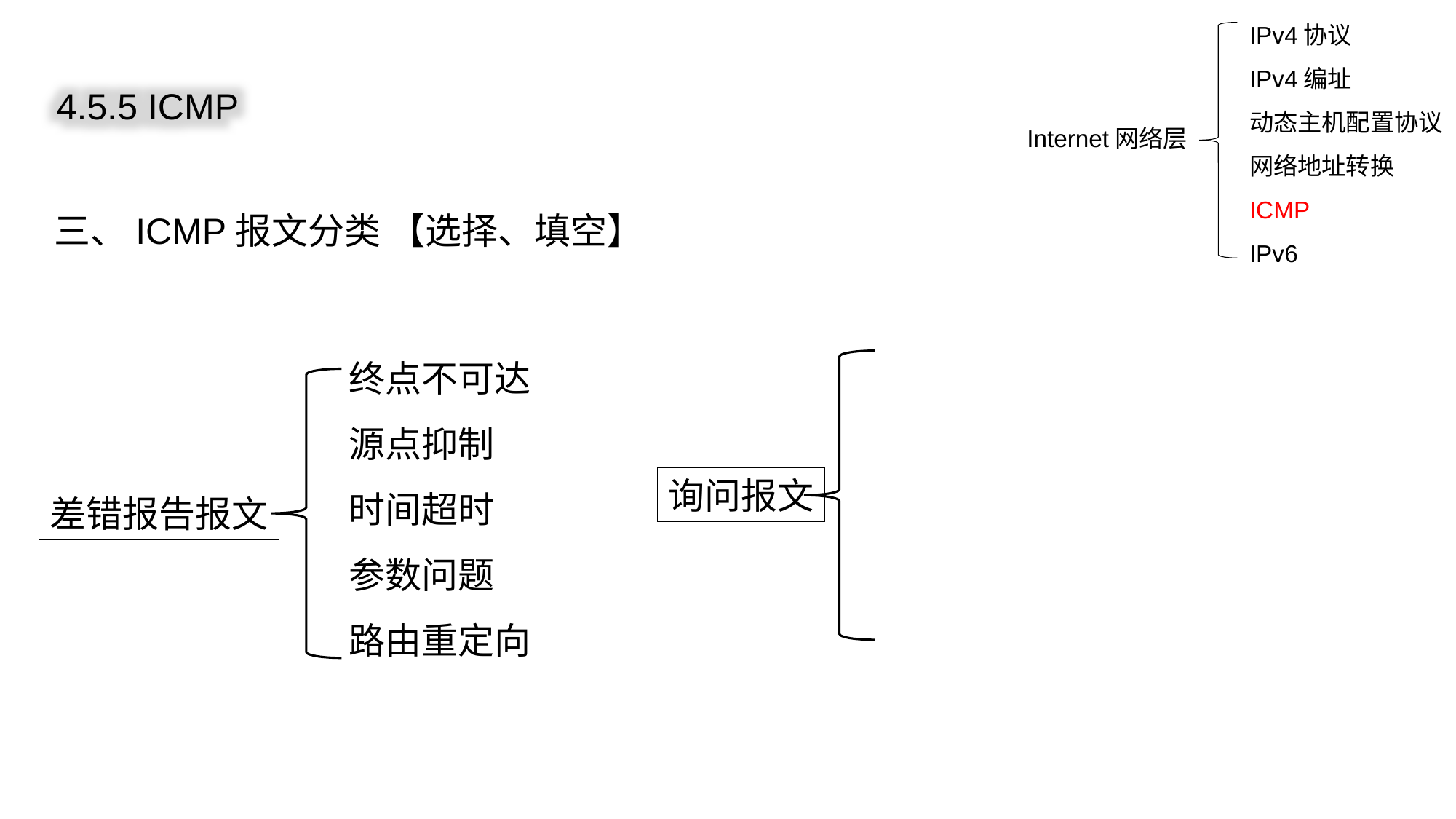

IPv4协议
IPv4编址
动态主机配置协议
网络地址转换
ICMP
IPv6

4.5.5 ICMP
Internet网络层
三、ICMP报文分类 【选择、填空】
终点不可达
源点抑制
时间超时
参数问题
路由重定向

询问报文
差错报告报文